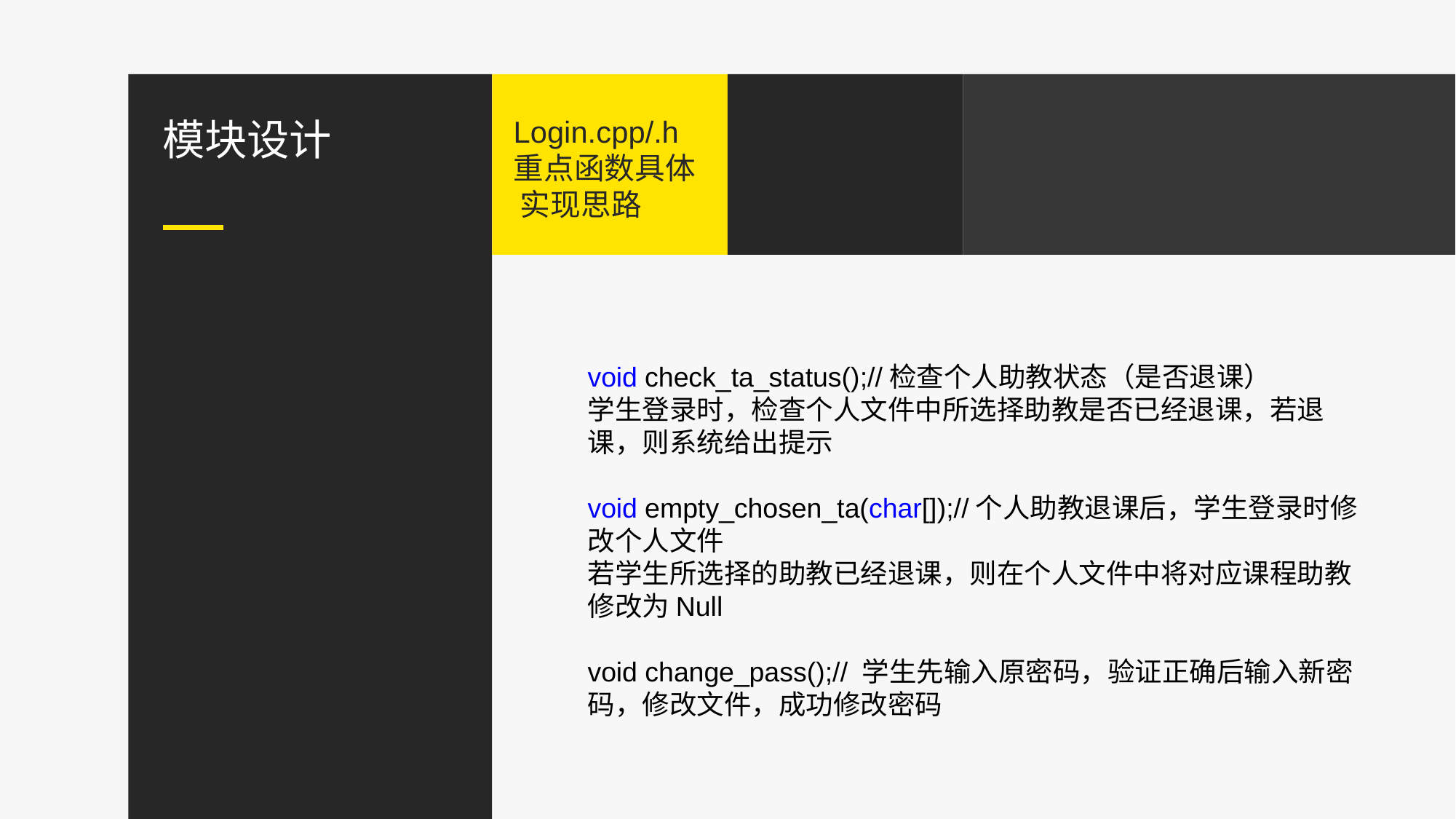

模块设计
Login.cpp/.h
重点函数具体   实现思路

void check_ta_status();//检查个人助教状态（是否退课）
学生登录时，检查个人文件中所选择助教是否已经退课，若退课，则系统给出提示

void empty_chosen_ta(char[]);//个人助教退课后，学生登录时修改个人文件
若学生所选择的助教已经退课，则在个人文件中将对应课程助教修改为Null

void change_pass();// 学生先输入原密码，验证正确后输入新密码，修改文件，成功修改密码